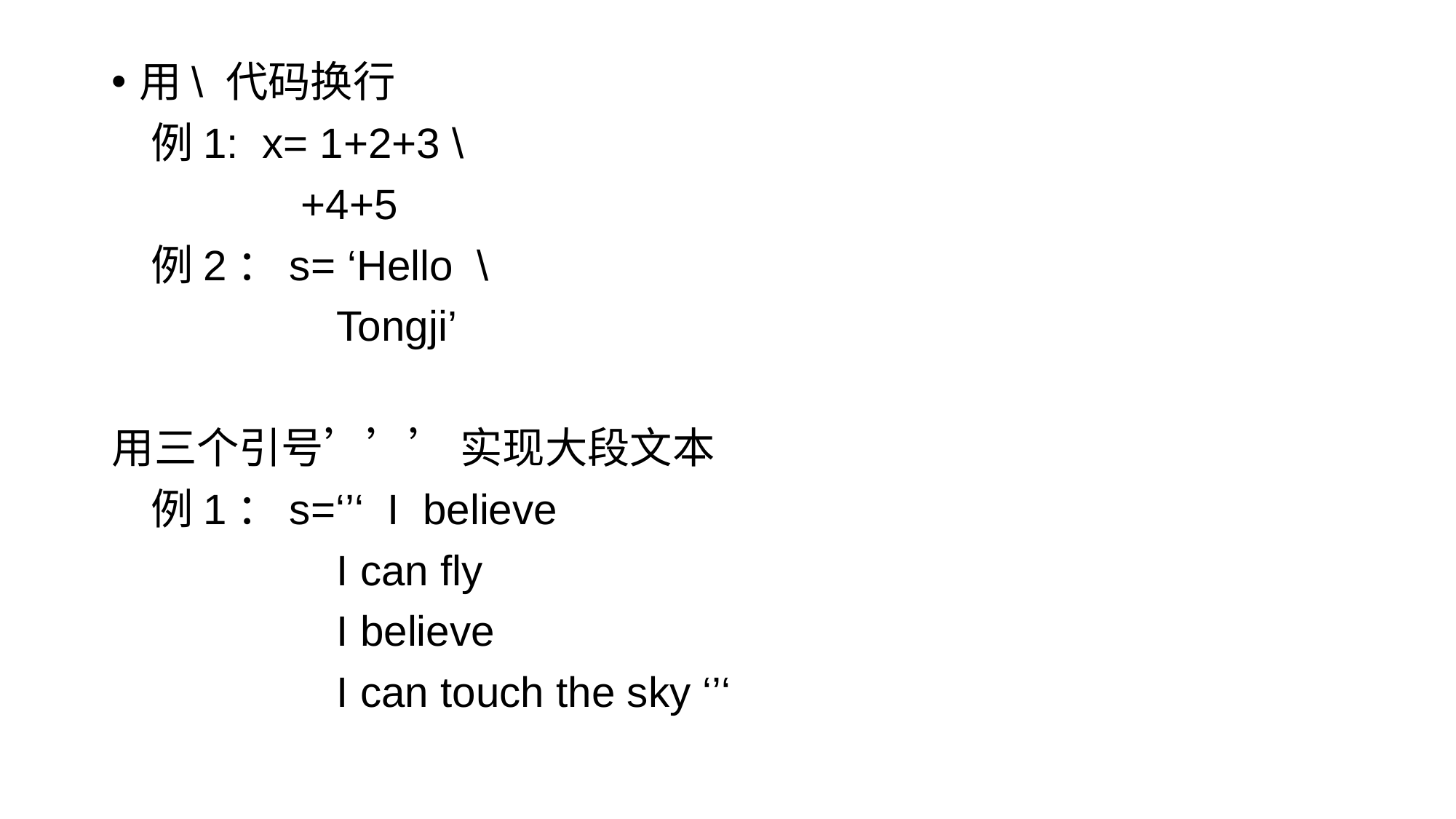

用\ 代码换行
   例1:  x= 1+2+3 \
                +4+5
   例2：s= ‘Hello  \
                   Tongji’

用三个引号’’’ 实现大段文本
   例1：s=‘’‘  I  believe
                   I can fly
                   I believe
                   I can touch the sky ‘’‘